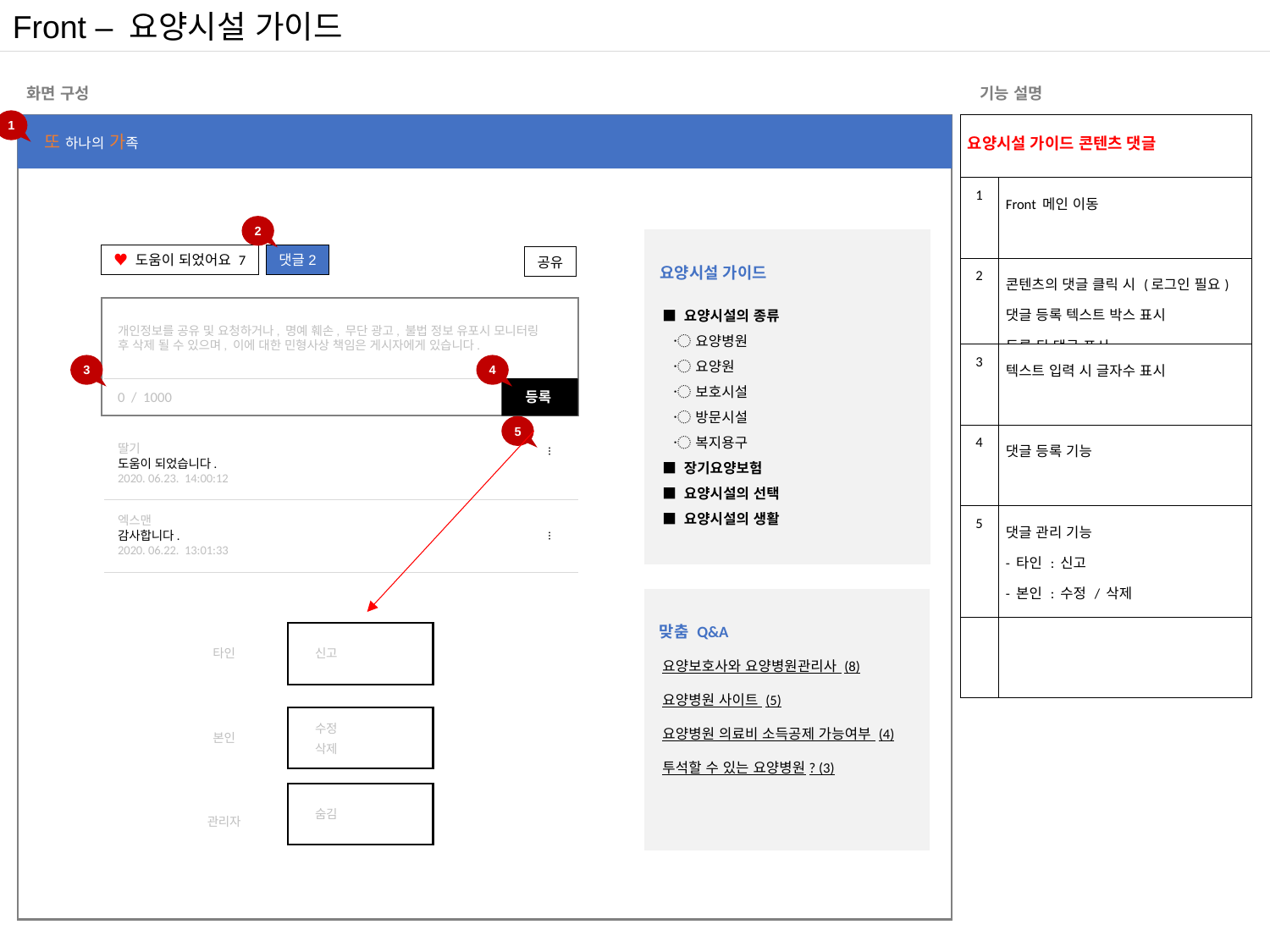

Front – 요양시설 가이드
화면 구성
기능 설명
1
표시
| 요양시설 가이드 콘텐츠 댓글 |  |
| --- | --- |
| 1 | Front 메인 이동 |
| 2 | 콘텐츠의 댓글 클릭 시 (로그인 필요) 댓글 등록 텍스트 박스 표시 등록 된 댓글 표시 |
| 3 | 텍스트 입력 시 글자수 표시 |
| 4 | 댓글 등록 기능 |
| 5 | 댓글 관리 기능 - 타인 : 신고 - 본인 : 수정 / 삭제 - 관리자 : 숨김 |
|  |  |

또 하나의 가족
2

♥ 도움이 되었어요 7
댓글2
공유
요양시설 가이드
■ 요양시설의 종류
  〮 요양병원
  〮 요양원
  〮 보호시설
  〮 방문시설
  〮 복지용구
■ 장기요양보험
■ 요양시설의 선택
■ 요양시설의 생활

개인정보를 공유 및 요청하거나, 명예 훼손, 무단 광고, 불법 정보 유포시 모니터링 후 삭제 될 수 있으며, 이에 대한 민형사상 책임은 게시자에게 있습니다.
3
4

0  /  1000
등록
5
…
딸기
도움이 되었습니다.
2020. 06.23.  14:00:12
엑스맨
감사합니다.
2020. 06.22.  13:01:33
…

맞춤 Q&A

타인
신고
요양보호사와 요양병원관리사 (8)

요양병원 사이트 (5)

요양병원 의료비 소득공제 가능여부 (4)

투석할 수 있는 요양병원? (3)

수정
본인
삭제

숨김
관리자